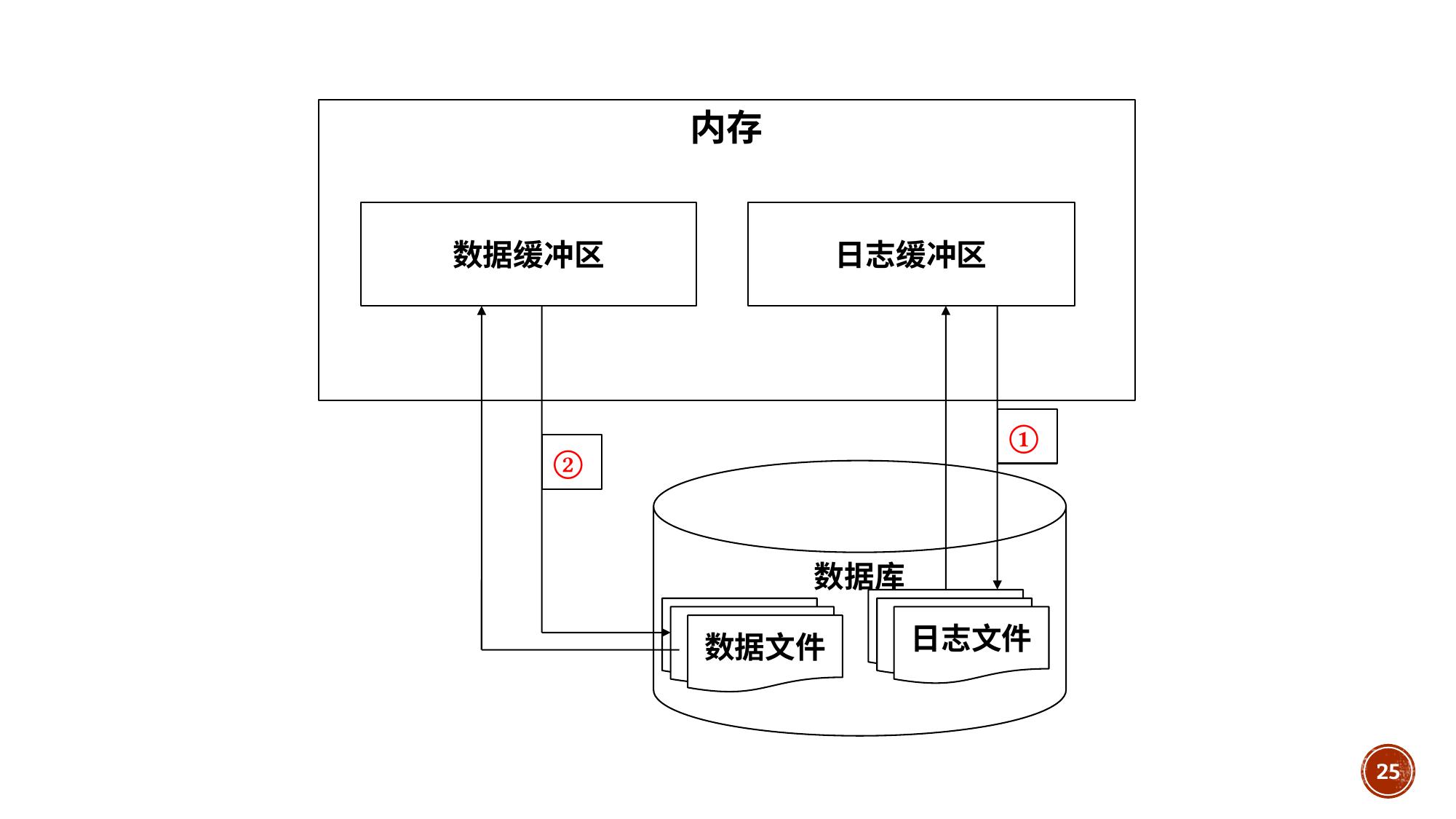

内存
数据缓冲区
日志缓冲区

①
②
数据库
日志文件
数据文件
日志文件
数据文件
日志文件
数据文件

25